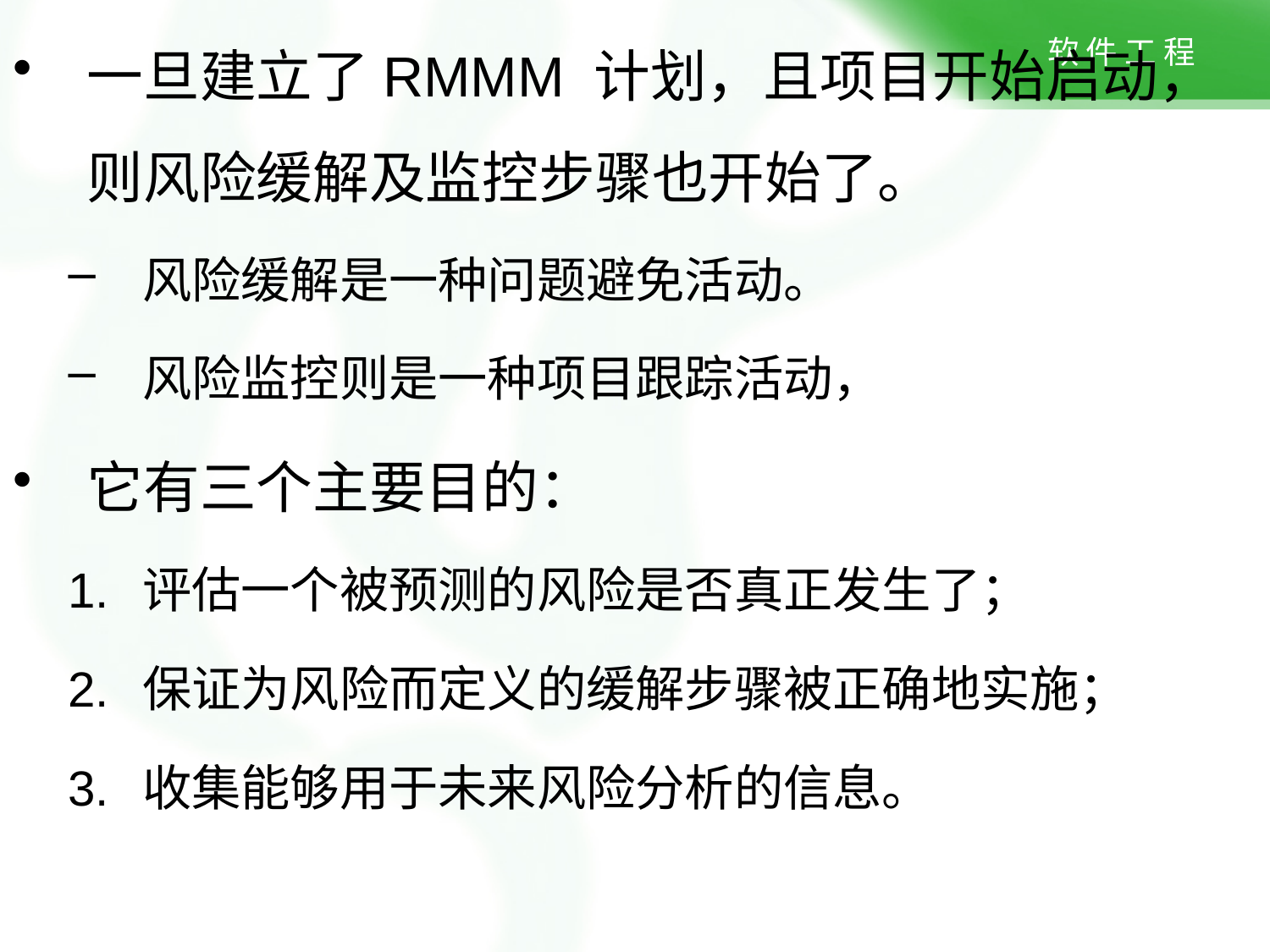

一旦建立了RMMM 计划，且项目开始启动，则风险缓解及监控步骤也开始了。
风险缓解是一种问题避免活动。
风险监控则是一种项目跟踪活动，
它有三个主要目的：
评估一个被预测的风险是否真正发生了；
保证为风险而定义的缓解步骤被正确地实施；
收集能够用于未来风险分析的信息。